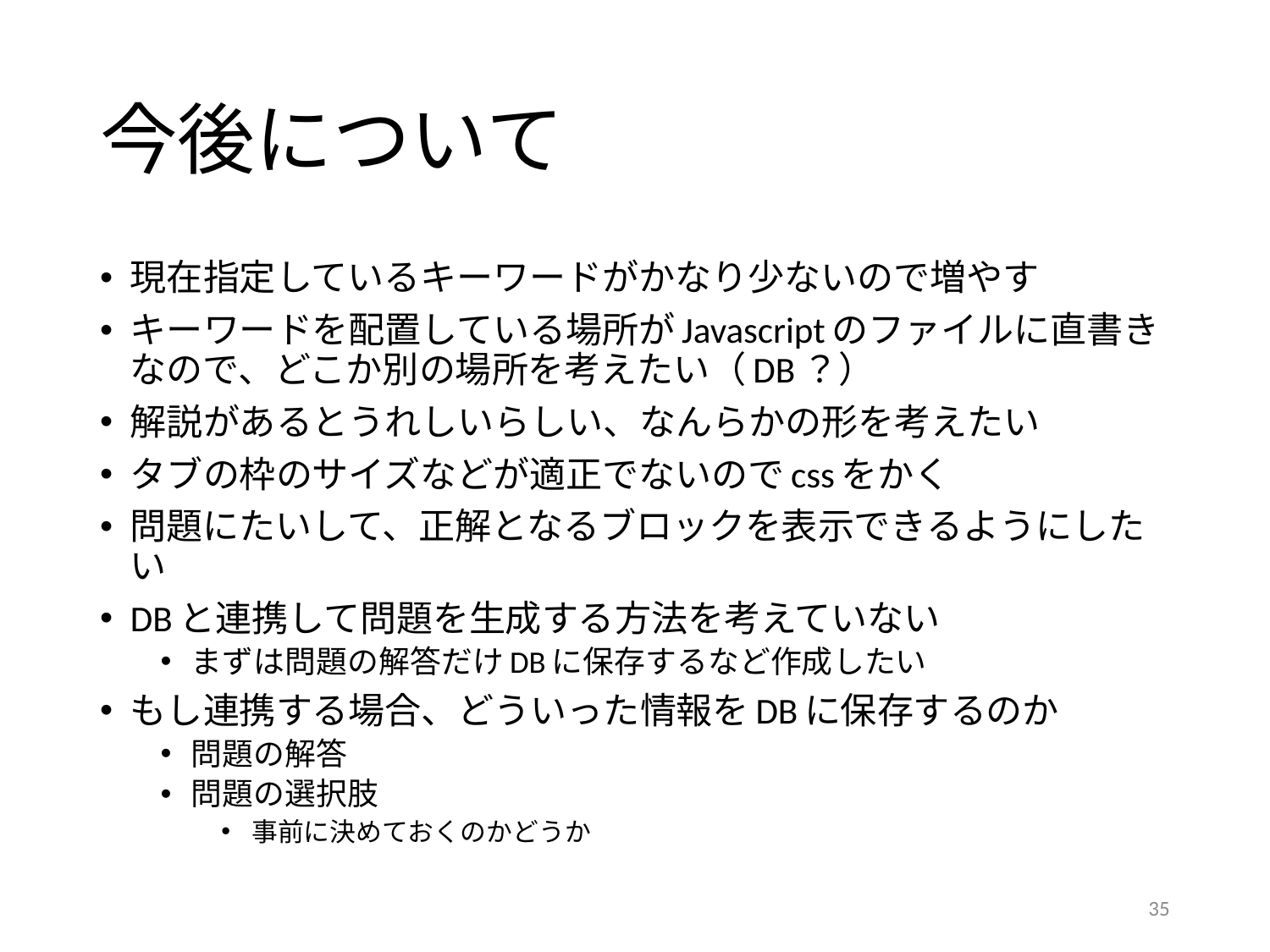

# 今後について
現在指定しているキーワードがかなり少ないので増やす
キーワードを配置している場所がJavascriptのファイルに直書きなので、どこか別の場所を考えたい（DB？）
解説があるとうれしいらしい、なんらかの形を考えたい
タブの枠のサイズなどが適正でないのでcssをかく
問題にたいして、正解となるブロックを表示できるようにしたい
DBと連携して問題を生成する方法を考えていない
まずは問題の解答だけDBに保存するなど作成したい
もし連携する場合、どういった情報をDBに保存するのか
問題の解答
問題の選択肢
事前に決めておくのかどうか

35